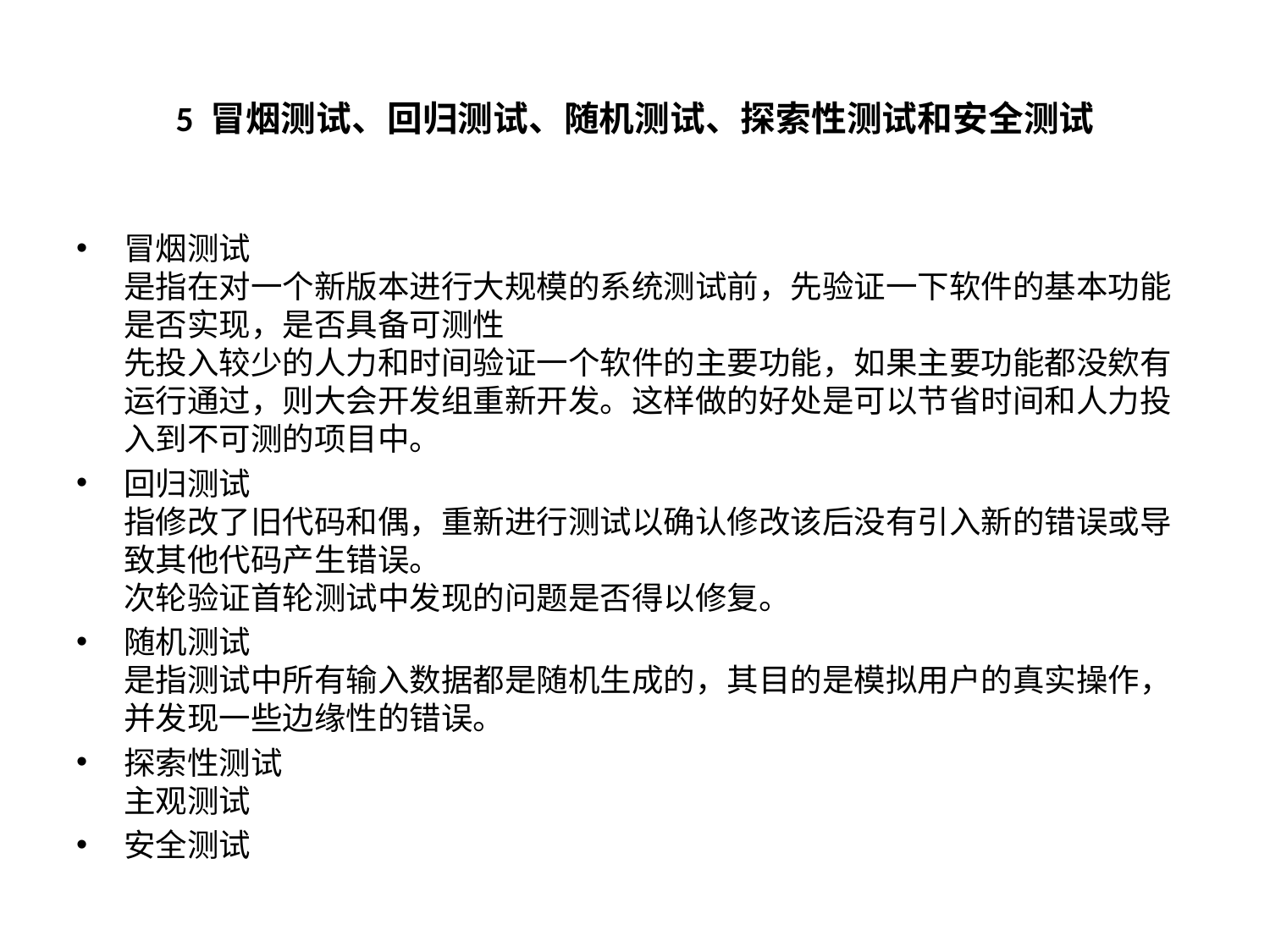

# 5 冒烟测试、回归测试、随机测试、探索性测试和安全测试
冒烟测试 
是指在对一个新版本进行大规模的系统测试前，先验证一下软件的基本功能是否实现，是否具备可测性 
先投入较少的人力和时间验证一个软件的主要功能，如果主要功能都没欸有运行通过，则大会开发组重新开发。这样做的好处是可以节省时间和人力投入到不可测的项目中。
回归测试 
指修改了旧代码和偶，重新进行测试以确认修改该后没有引入新的错误或导致其他代码产生错误。 
次轮验证首轮测试中发现的问题是否得以修复。
随机测试 
是指测试中所有输入数据都是随机生成的，其目的是模拟用户的真实操作，并发现一些边缘性的错误。
探索性测试 
主观测试
安全测试